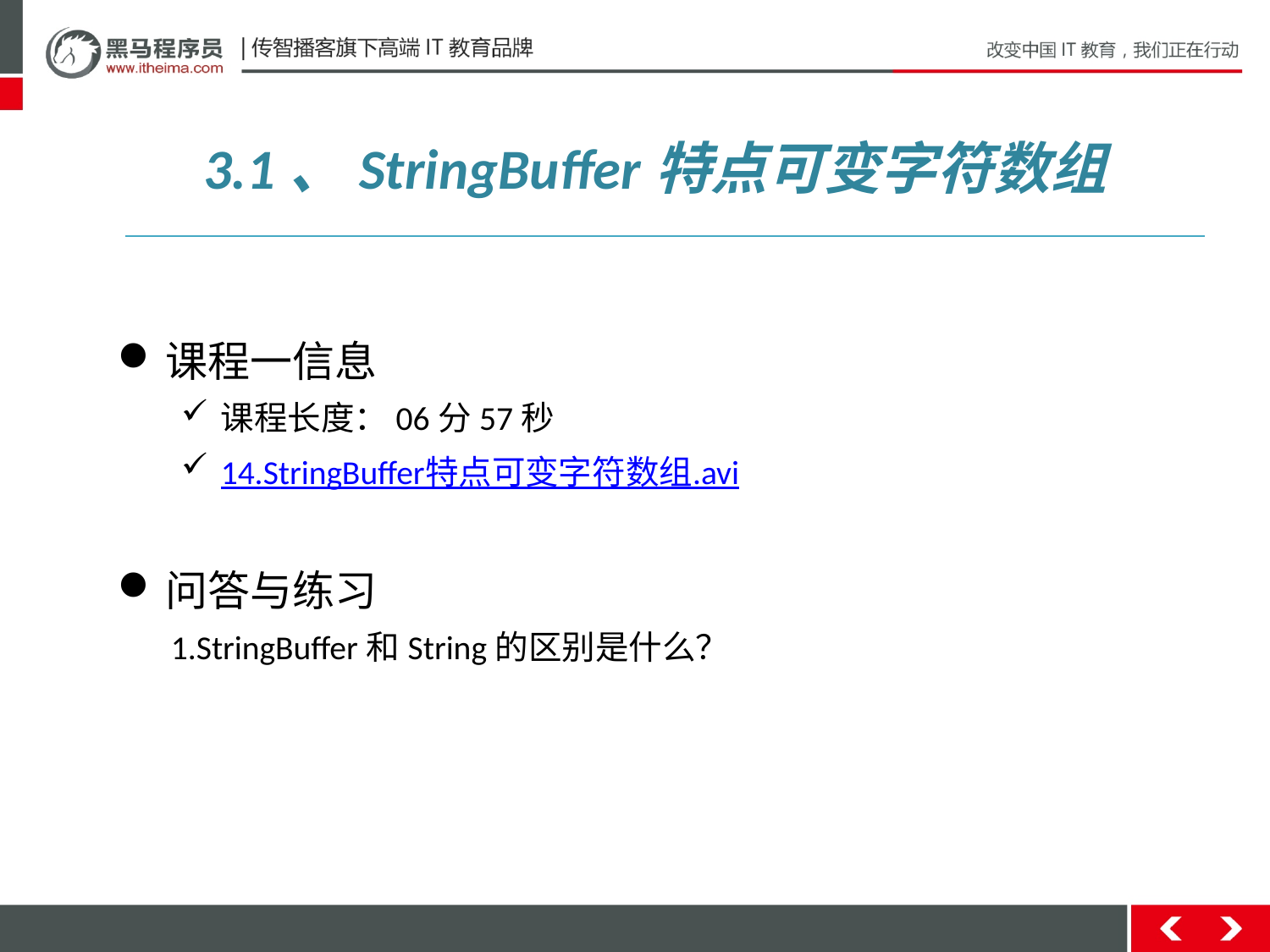

3.1、StringBuffer特点可变字符数组

课程一信息
课程长度：06分57秒
14.StringBuffer特点可变字符数组.avi

问答与练习
       1.StringBuffer和String的区别是什么？